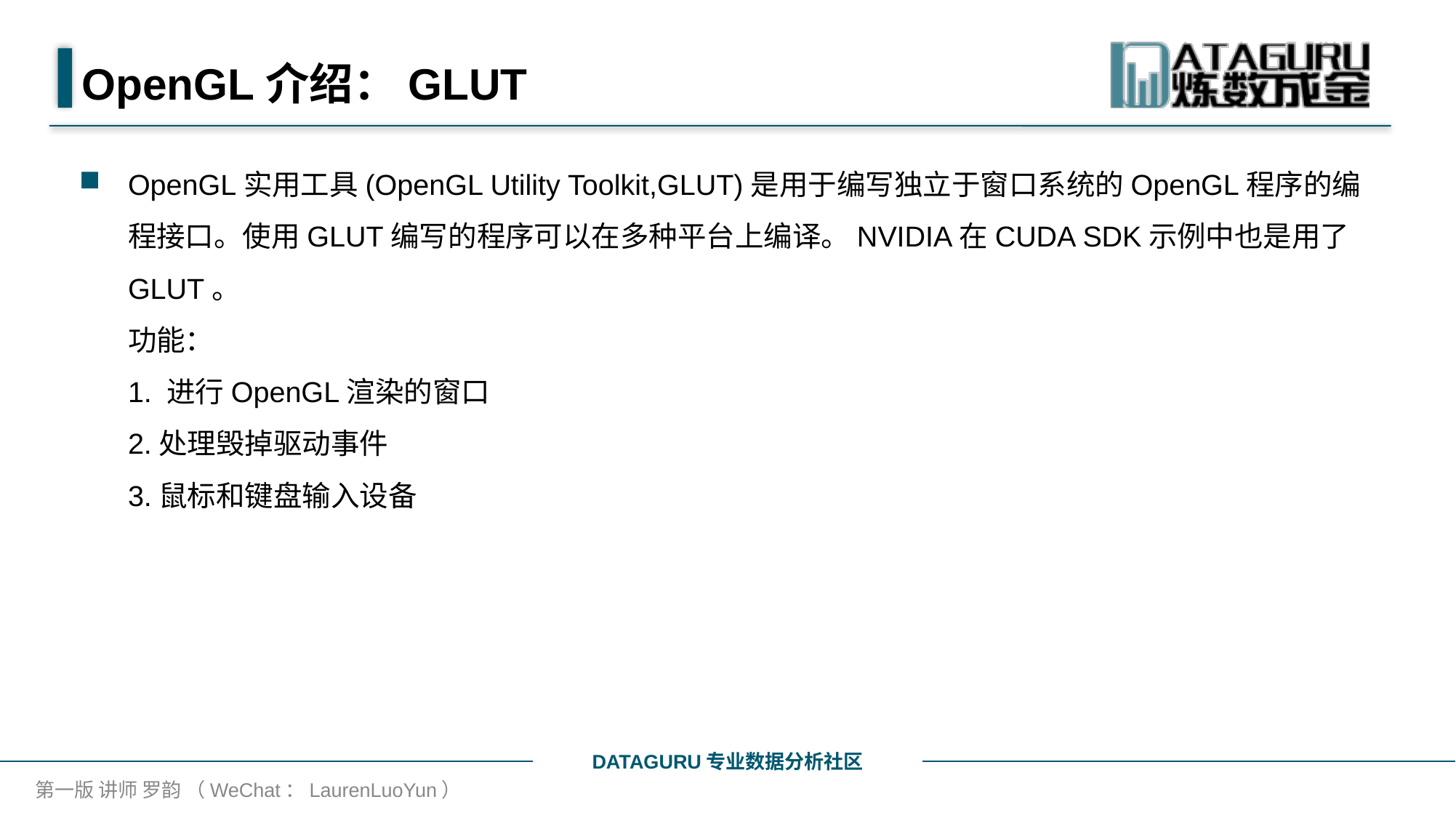

# OpenGL介绍：GLUT
OpenGL实用工具(OpenGL Utility Toolkit,GLUT)是用于编写独立于窗口系统的OpenGL程序的编程接口。使用GLUT编写的程序可以在多种平台上编译。NVIDIA在CUDA SDK示例中也是用了GLUT。
功能：
1. 进行OpenGL渲染的窗口
2.处理毁掉驱动事件
3.鼠标和键盘输入设备